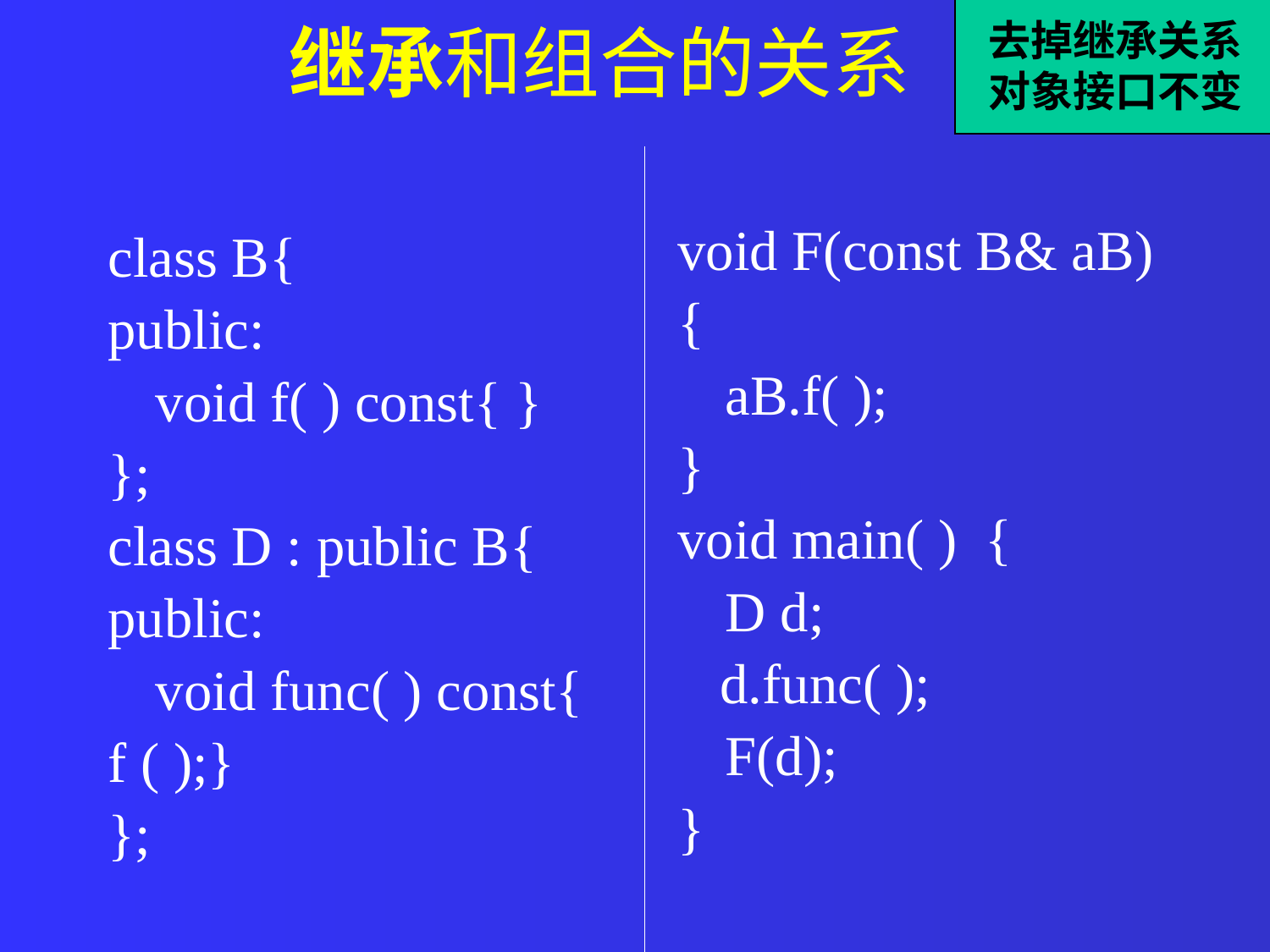

去掉继承关系
对象接口不变
继承和组合的关系
void F(const B& aB)
{
	aB.f( );
}
void main( )  {
	D d;
   d.func( );
	F(d);
}

class B{
public:
	void f( ) const{ }
};
class D : public B{
public:
	void func( ) const{
f ( );}
};